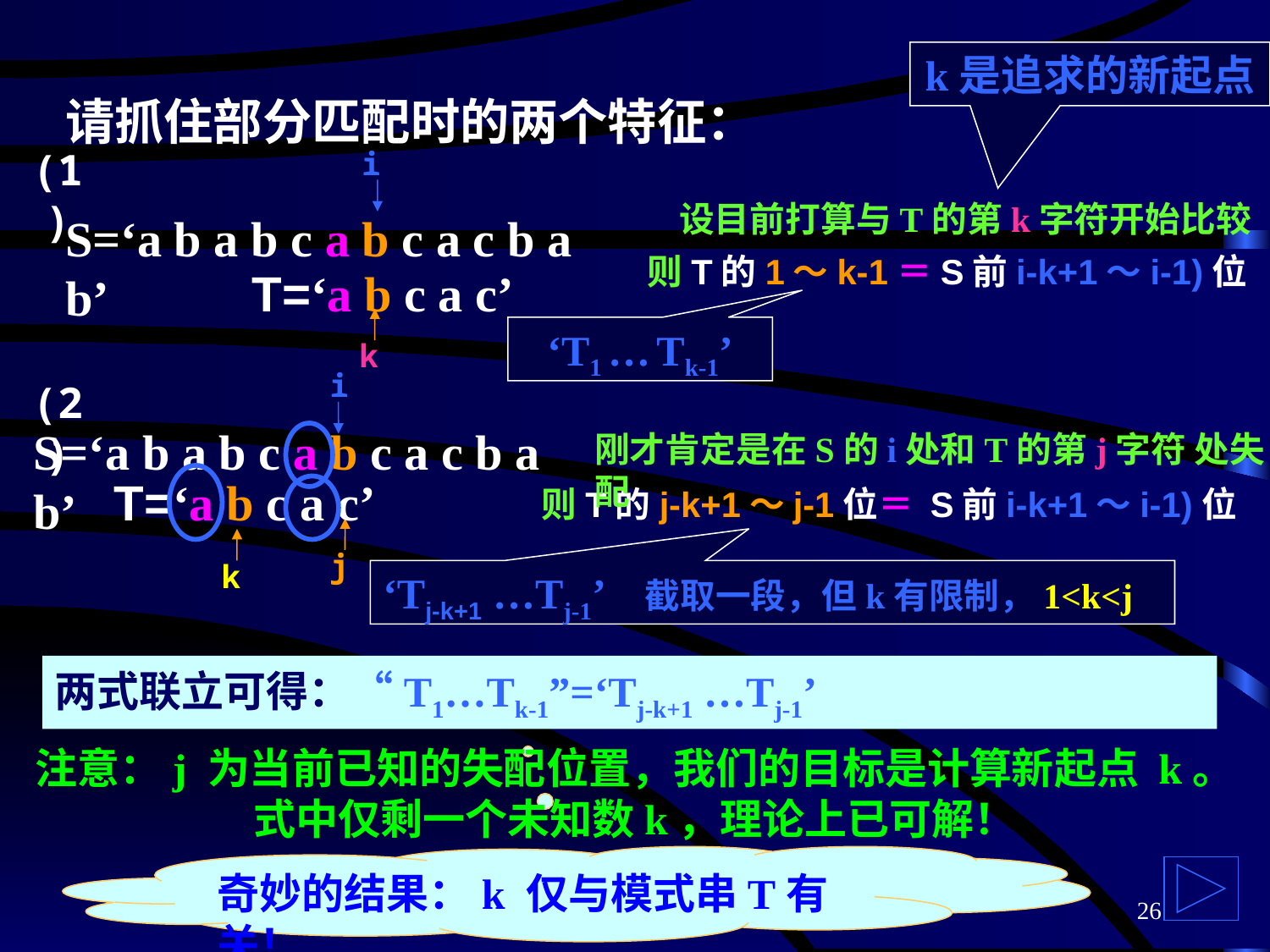

k是追求的新起点
请抓住部分匹配时的两个特征：
(1)
i

S=‘a b a b c a b c a c b a b’
T=‘a b c a c’

k
设目前打算与T的第k字符开始比较
则T的1～k-1＝S前i-k+1～i-1)位
‘T1 … Tk-1’
i

S=‘a b a b c a b c a c b a b’
T=‘a b c a c’

j

k
(2)
刚才肯定是在S的i处和T的第j字符 处失配

则T的j-k+1～j-1位＝ S前i-k+1～i-1)位
‘Tj-k+1 …Tj-1’   截取一段，但k有限制，1<k<j
两式联立可得：“T1…Tk-1”=‘Tj-k+1 …Tj-1’
注意：j 为当前已知的失配位置，我们的目标是计算新起点 k。
式中仅剩一个未知数k，理论上已可解！
奇妙的结果：k 仅与模式串T有关！

26